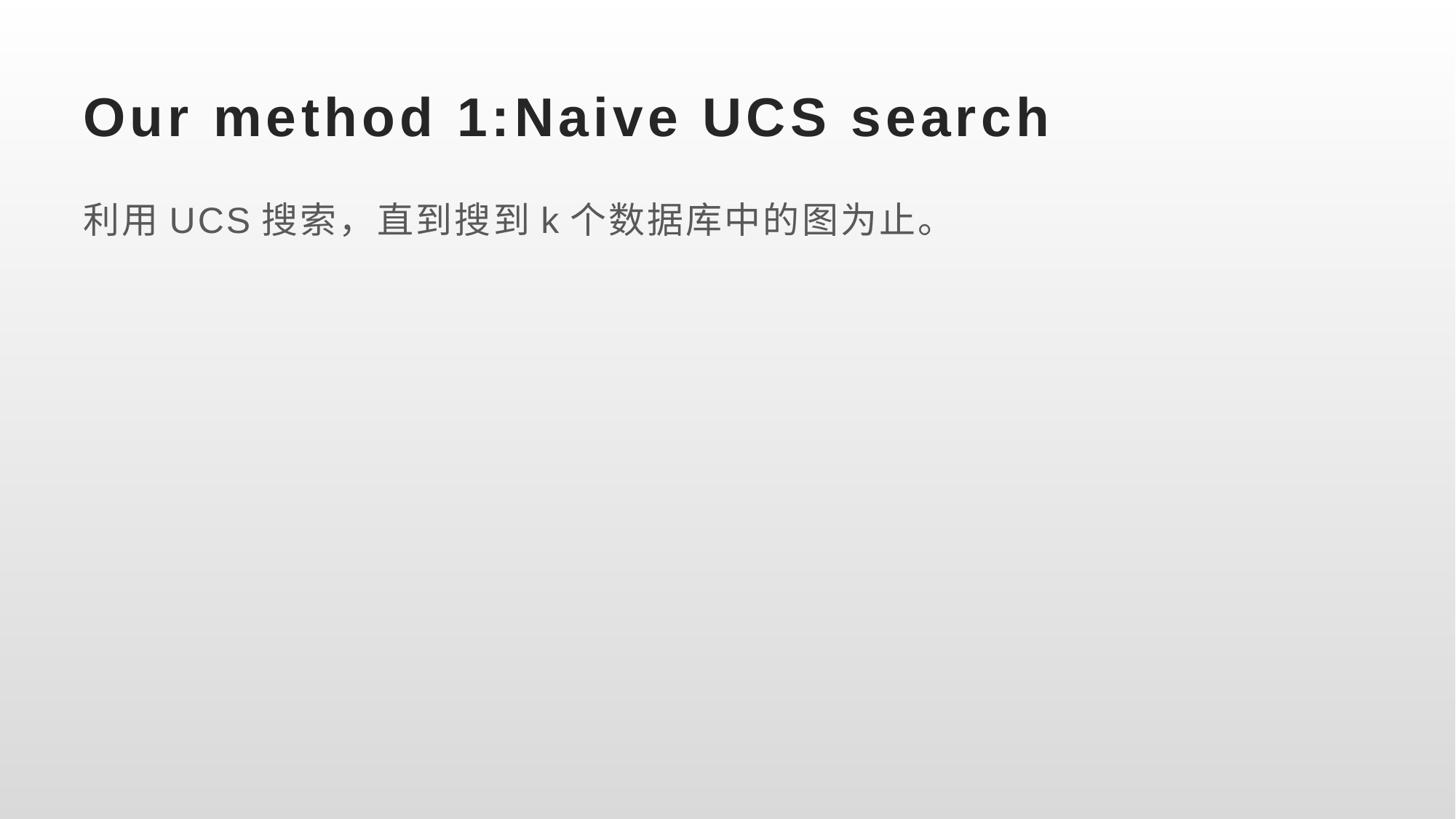

# Our method 1:Naive UCS search
利用UCS搜索，直到搜到k个数据库中的图为止。